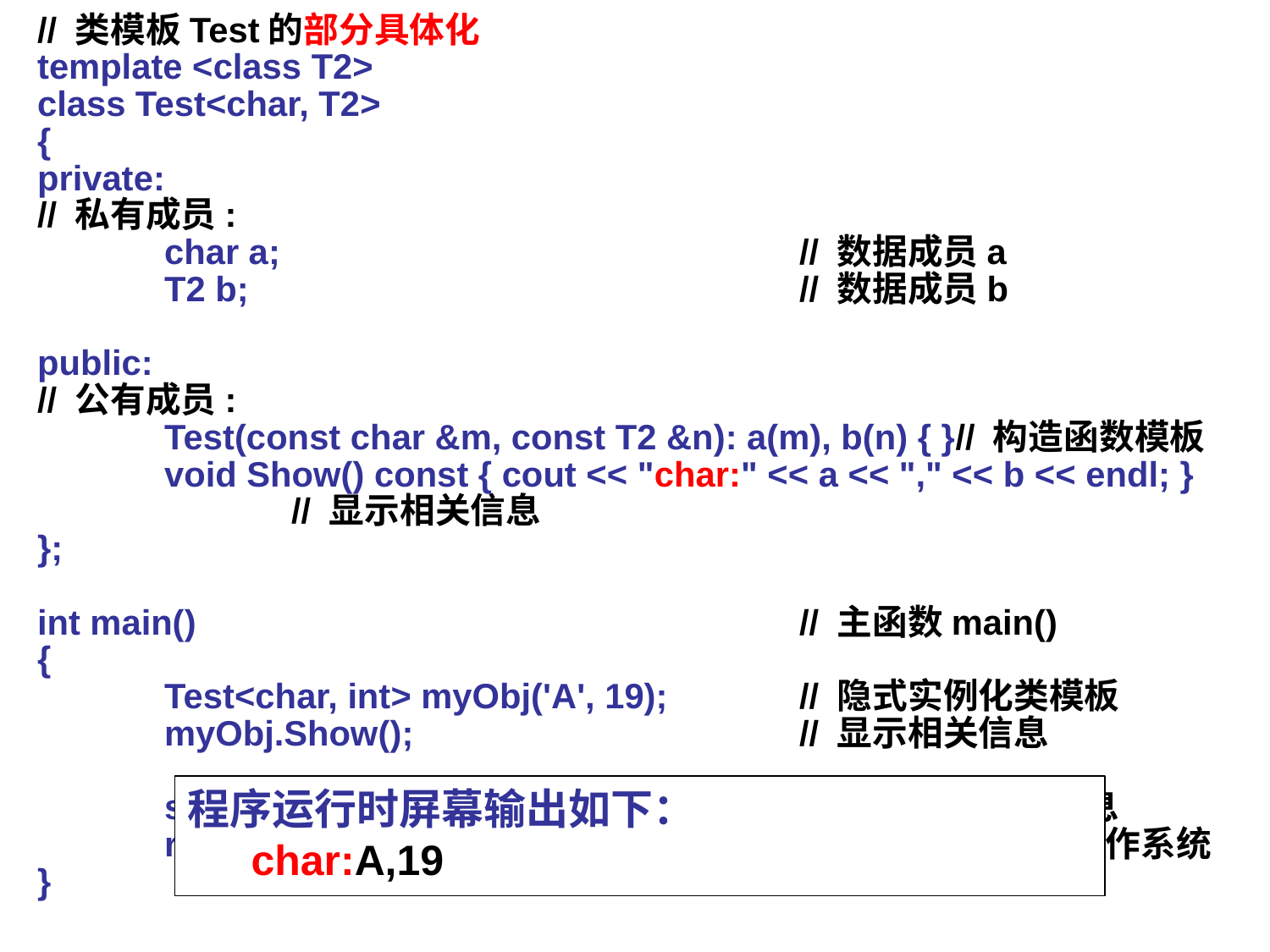

// 类模板Test的部分具体化
template <class T2>
class Test<char, T2>
{
private:
// 私有成员:
	char a;					// 数据成员a
	T2 b;					// 数据成员b

public:
// 公有成员:
	Test(const char &m, const T2 &n): a(m), b(n) { }// 构造函数模板
	void Show() const { cout << "char:" << a << "," << b << endl; }
		// 显示相关信息
};

int main()					// 主函数main()
{
	Test<char, int> myObj('A', 19);		// 隐式实例化类模板
	myObj.Show();				// 显示相关信息

	system("PAUSE");			// 输出系统提示信息
	return 0;               			// 返回值0, 返回操作系统
}
程序运行时屏幕输出如下：
char:A,19